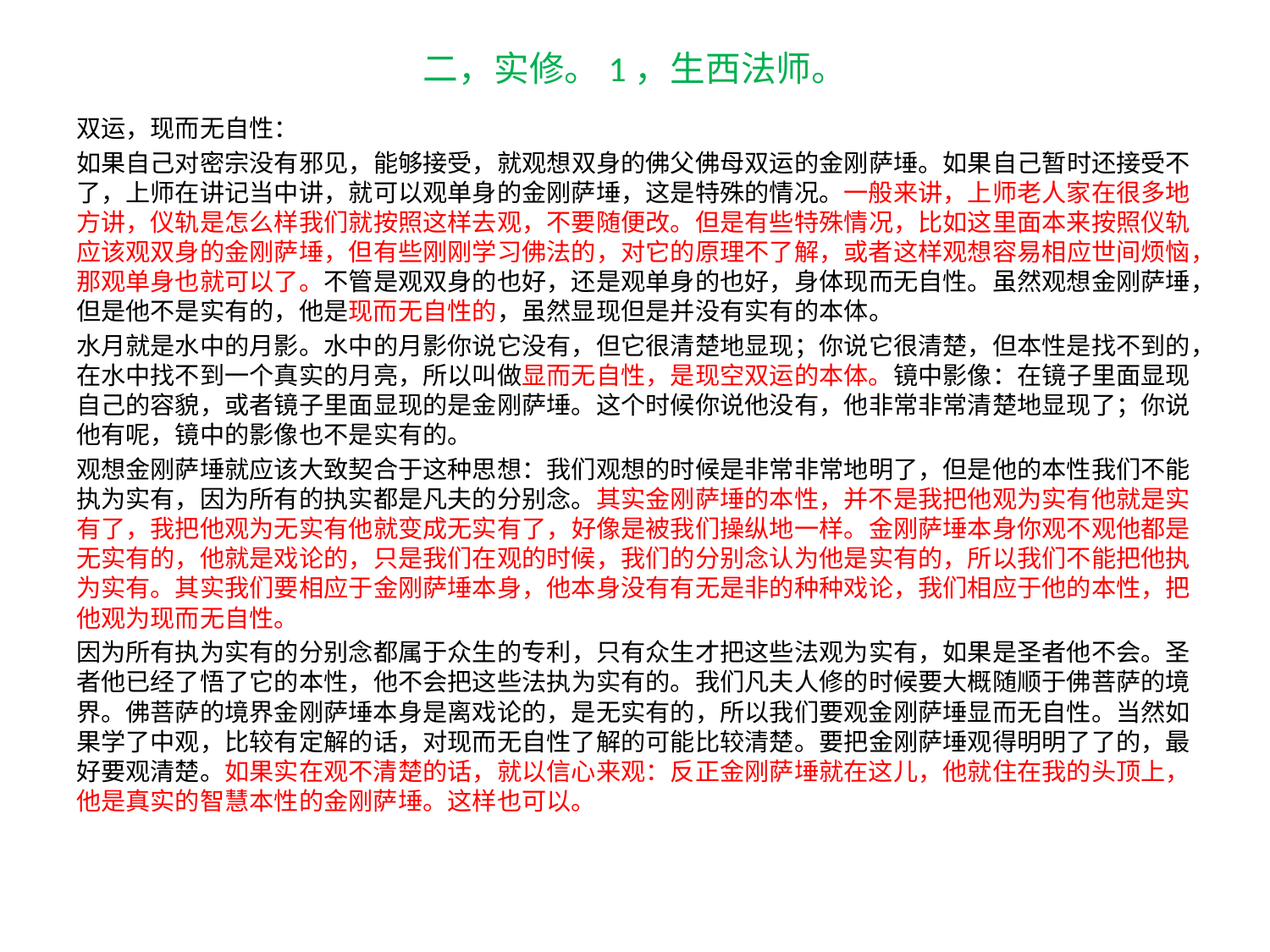

# 二，实修。1，生西法师。
双运，现而无自性：
如果自己对密宗没有邪见，能够接受，就观想双身的佛父佛母双运的金刚萨埵。如果自己暂时还接受不了，上师在讲记当中讲，就可以观单身的金刚萨埵，这是特殊的情况。一般来讲，上师老人家在很多地方讲，仪轨是怎么样我们就按照这样去观，不要随便改。但是有些特殊情况，比如这里面本来按照仪轨应该观双身的金刚萨埵，但有些刚刚学习佛法的，对它的原理不了解，或者这样观想容易相应世间烦恼，那观单身也就可以了。不管是观双身的也好，还是观单身的也好，身体现而无自性。虽然观想金刚萨埵，但是他不是实有的，他是现而无自性的，虽然显现但是并没有实有的本体。
水月就是水中的月影。水中的月影你说它没有，但它很清楚地显现；你说它很清楚，但本性是找不到的，在水中找不到一个真实的月亮，所以叫做显而无自性，是现空双运的本体。镜中影像：在镜子里面显现自己的容貌，或者镜子里面显现的是金刚萨埵。这个时候你说他没有，他非常非常清楚地显现了；你说他有呢，镜中的影像也不是实有的。
观想金刚萨埵就应该大致契合于这种思想：我们观想的时候是非常非常地明了，但是他的本性我们不能执为实有，因为所有的执实都是凡夫的分别念。其实金刚萨埵的本性，并不是我把他观为实有他就是实有了，我把他观为无实有他就变成无实有了，好像是被我们操纵地一样。金刚萨埵本身你观不观他都是无实有的，他就是戏论的，只是我们在观的时候，我们的分别念认为他是实有的，所以我们不能把他执为实有。其实我们要相应于金刚萨埵本身，他本身没有有无是非的种种戏论，我们相应于他的本性，把他观为现而无自性。
因为所有执为实有的分别念都属于众生的专利，只有众生才把这些法观为实有，如果是圣者他不会。圣者他已经了悟了它的本性，他不会把这些法执为实有的。我们凡夫人修的时候要大概随顺于佛菩萨的境界。佛菩萨的境界金刚萨埵本身是离戏论的，是无实有的，所以我们要观金刚萨埵显而无自性。当然如果学了中观，比较有定解的话，对现而无自性了解的可能比较清楚。要把金刚萨埵观得明明了了的，最好要观清楚。如果实在观不清楚的话，就以信心来观：反正金刚萨埵就在这儿，他就住在我的头顶上，他是真实的智慧本性的金刚萨埵。这样也可以。